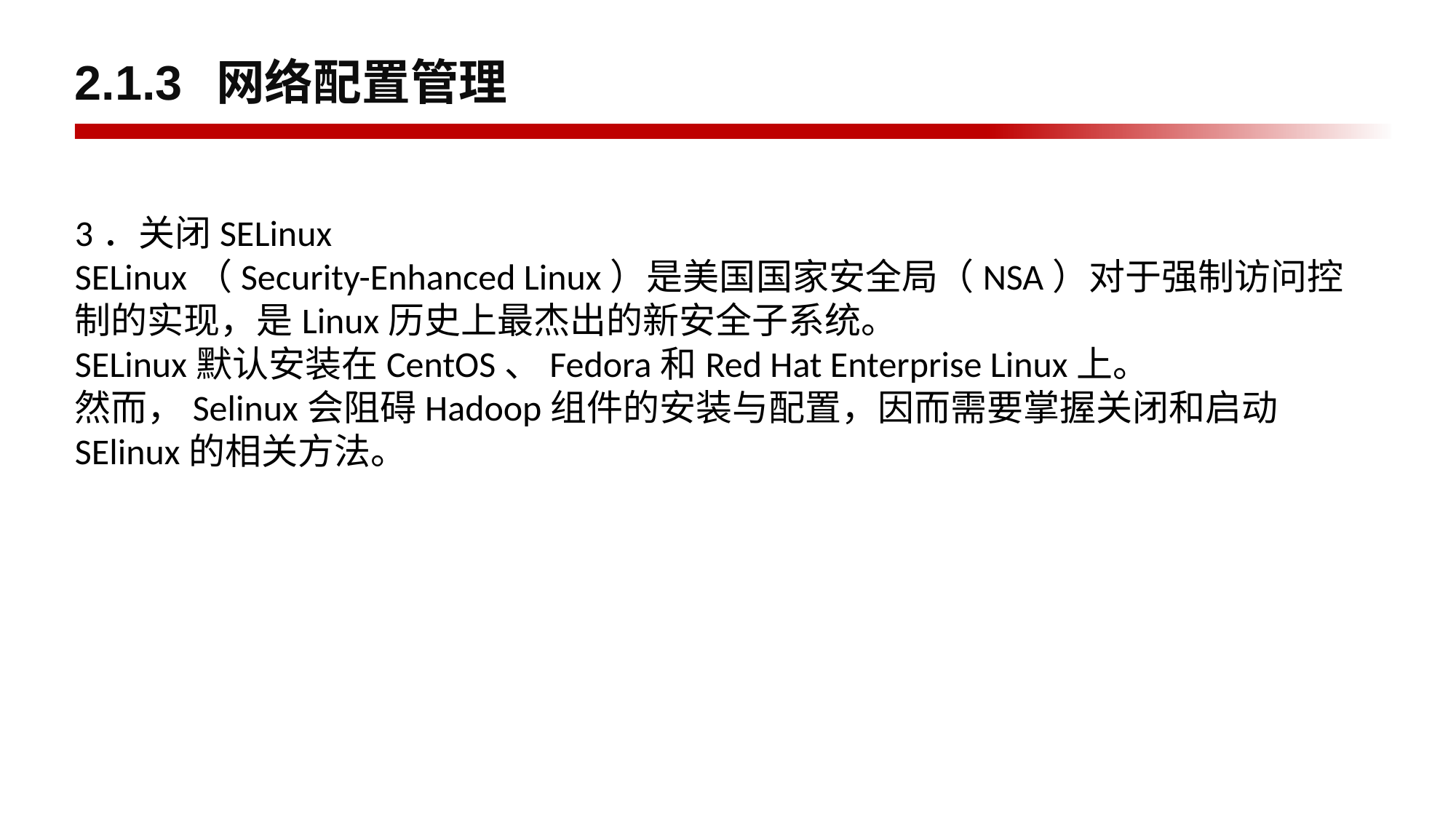

# 2.1.3  网络配置管理

3．关闭SELinux
SELinux（Security-Enhanced Linux）是美国国家安全局（NSA）对于强制访问控制的实现，是Linux历史上最杰出的新安全子系统。
SELinux默认安装在CentOS、Fedora和Red Hat Enterprise Linux上。
然而，Selinux会阻碍Hadoop组件的安装与配置，因而需要掌握关闭和启动SElinux的相关方法。